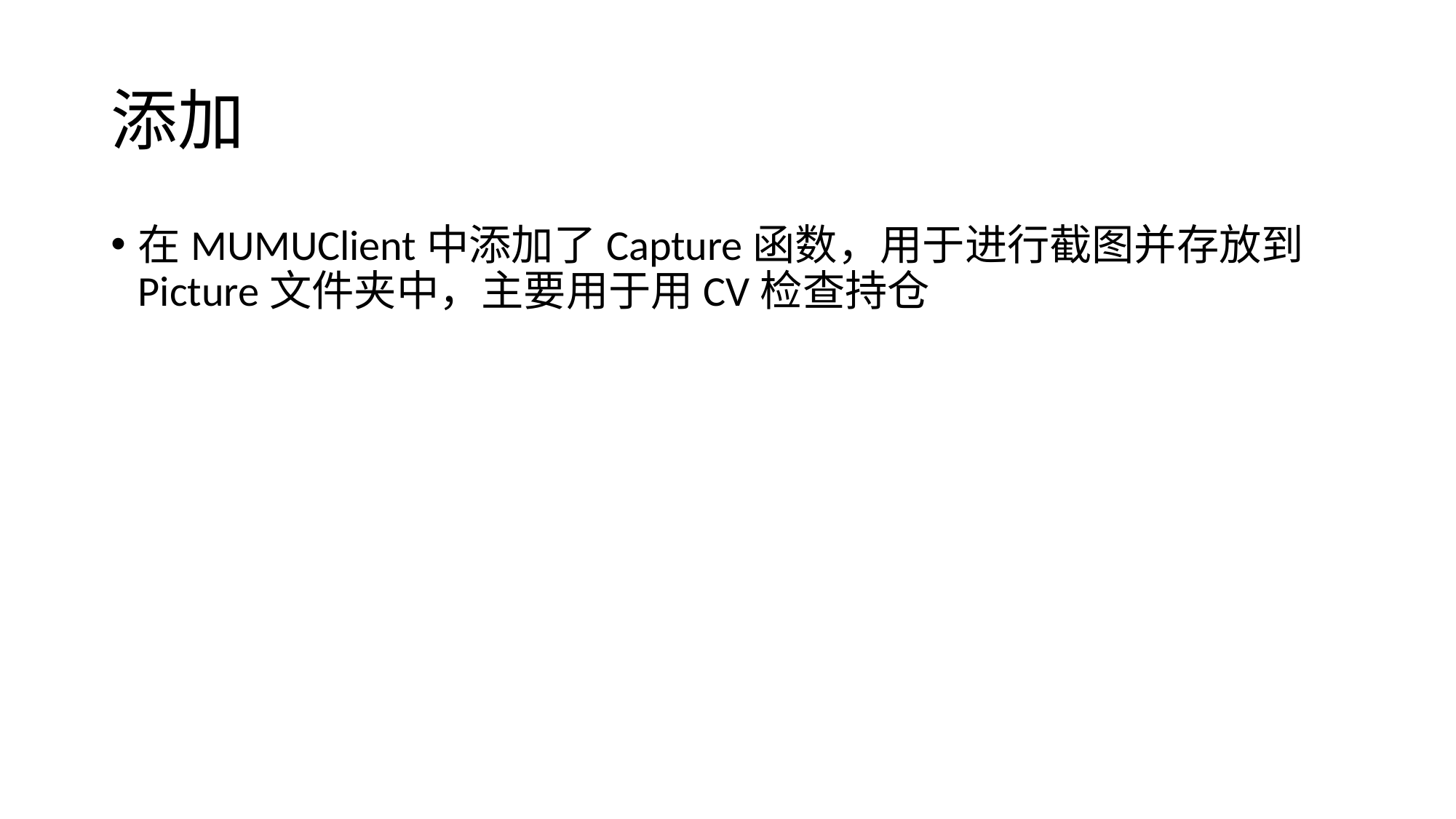

# 添加
在MUMUClient中添加了Capture函数，用于进行截图并存放到Picture文件夹中，主要用于用CV检查持仓